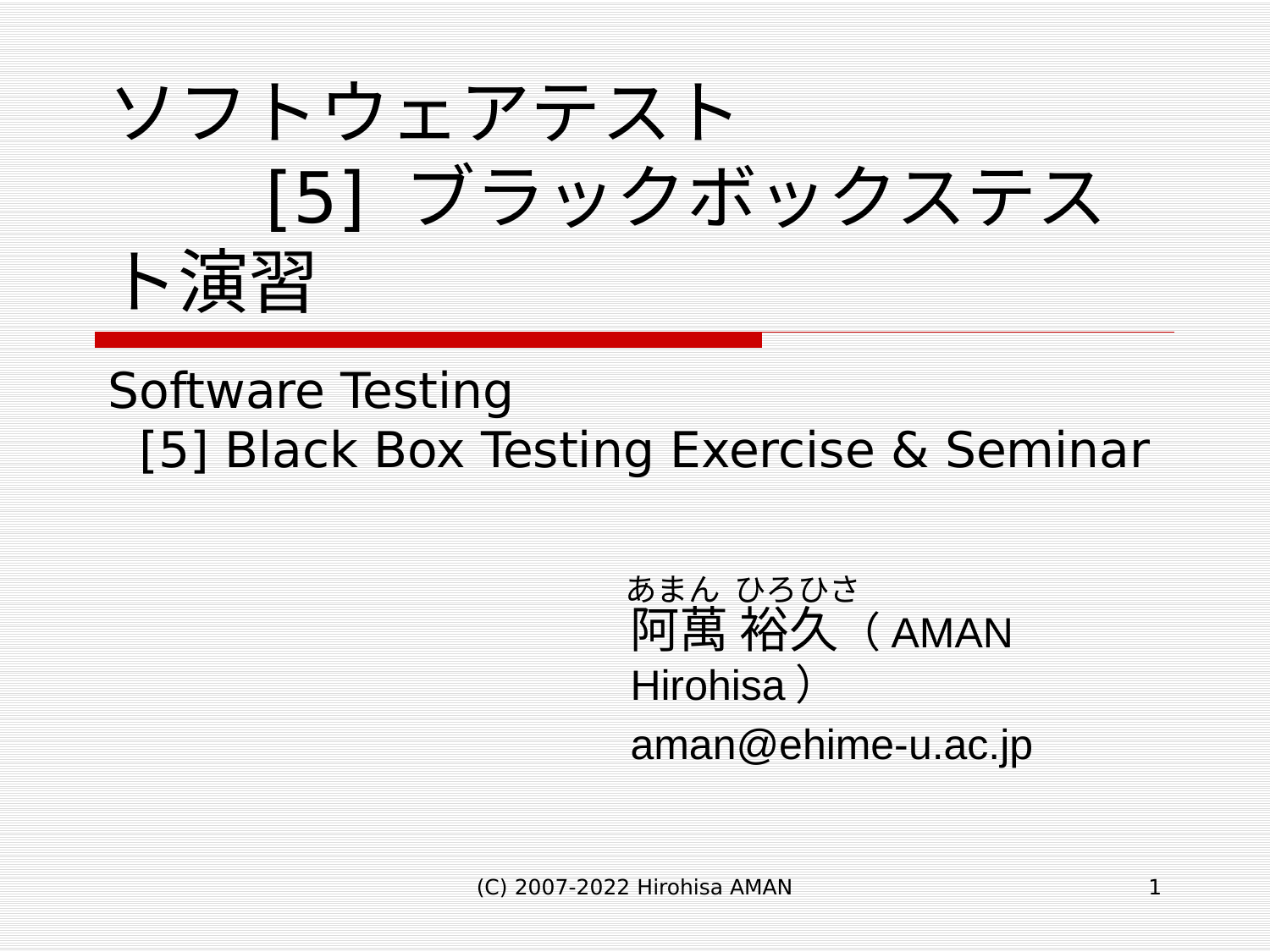

# ソフトウェアテスト 　　[5] ブラックボックステスト演習
Software Testing
  [5] Black Box Testing Exercise & Seminar
あまん  ひろひさ
阿萬 裕久（AMAN Hirohisa）
aman@ehime-u.ac.jp
(C) 2007-2022 Hirohisa AMAN
1